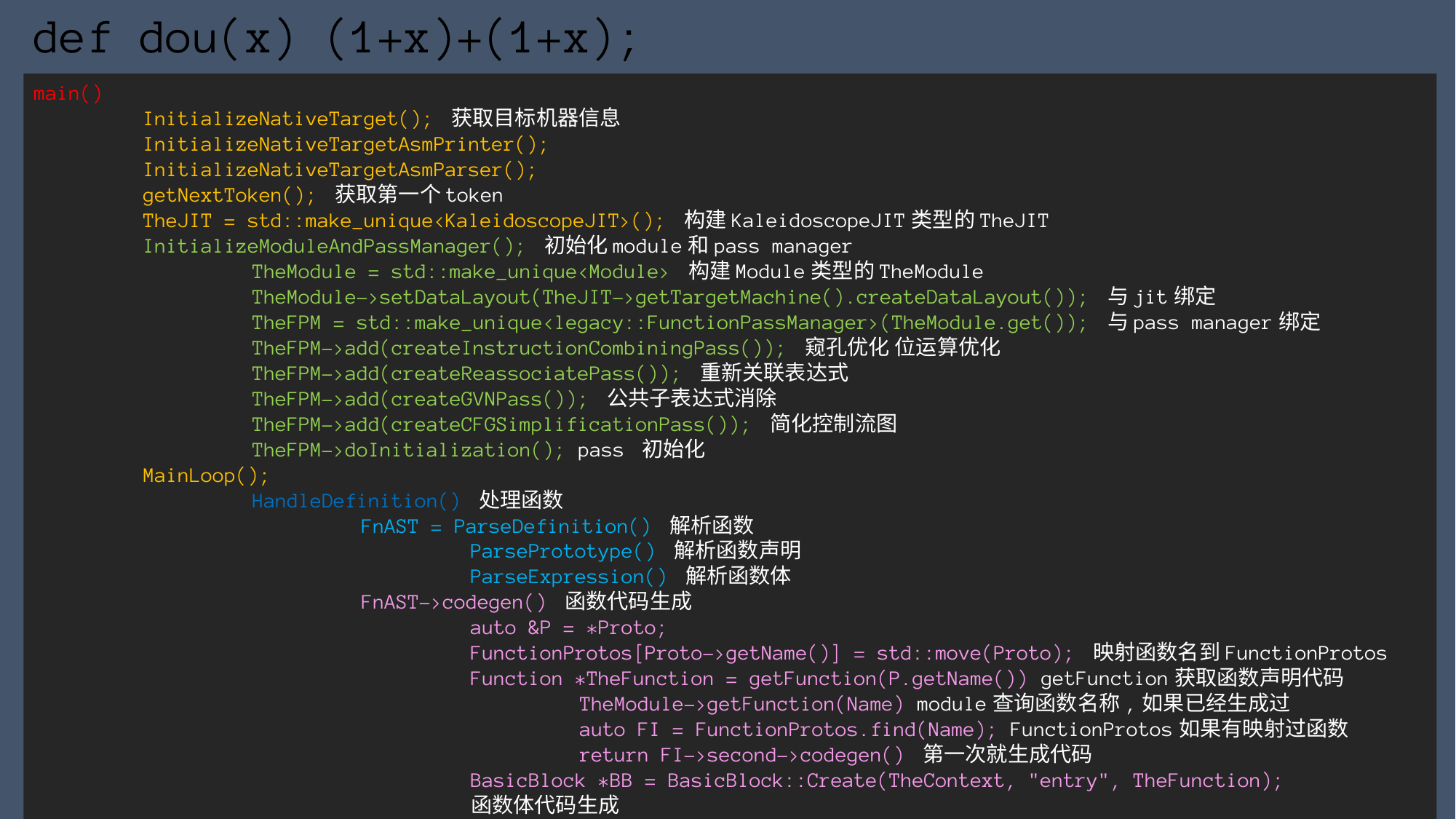

# def dou(x) (1+x)+(1+x);
main()
	InitializeNativeTarget(); 获取目标机器信息
InitializeNativeTargetAsmPrinter();
InitializeNativeTargetAsmParser();
	getNextToken(); 获取第一个token
	TheJIT = std::make_unique<KaleidoscopeJIT>(); 构建KaleidoscopeJIT类型的TheJIT
	InitializeModuleAndPassManager(); 初始化module和pass manager
		TheModule = std::make_unique<Module> 构建Module类型的TheModule
		TheModule->setDataLayout(TheJIT->getTargetMachine().createDataLayout()); 与jit绑定
		TheFPM = std::make_unique<legacy::FunctionPassManager>(TheModule.get()); 与pass manager绑定
		TheFPM->add(createInstructionCombiningPass()); 窥孔优化 位运算优化
		TheFPM->add(createReassociatePass()); 重新关联表达式
TheFPM->add(createGVNPass()); 公共子表达式消除
TheFPM->add(createCFGSimplificationPass()); 简化控制流图
TheFPM->doInitialization(); pass 初始化
	MainLoop();
		HandleDefinition() 处理函数
			FnAST = ParseDefinition() 解析函数
				ParsePrototype() 解析函数声明
				ParseExpression() 解析函数体
			FnAST->codegen() 函数代码生成
				auto &P = *Proto;
				FunctionProtos[Proto->getName()] = std::move(Proto); 映射函数名到FunctionProtos
				Function *TheFunction = getFunction(P.getName()) getFunction获取函数声明代码
					TheModule->getFunction(Name) module查询函数名称,如果已经生成过
					auto FI = FunctionProtos.find(Name); FunctionProtos如果有映射过函数
					return FI->second->codegen() 第一次就生成代码
				BasicBlock *BB = BasicBlock::Create(TheContext, "entry", TheFunction);
				函数体代码生成
				Value *RetVal = Body->codegen() 返回值生成与接收
				TheFPM->run(*TheFunction); 进行优化
				return TheFunction; 返回优化过的函数
			FnIR->print(errs()); 打印结果
			TheJIT->addModule(std::move(TheModule)); 函数、变量定义只有先添加进来，后面才能执行
			InitializeModuleAndPassManager();